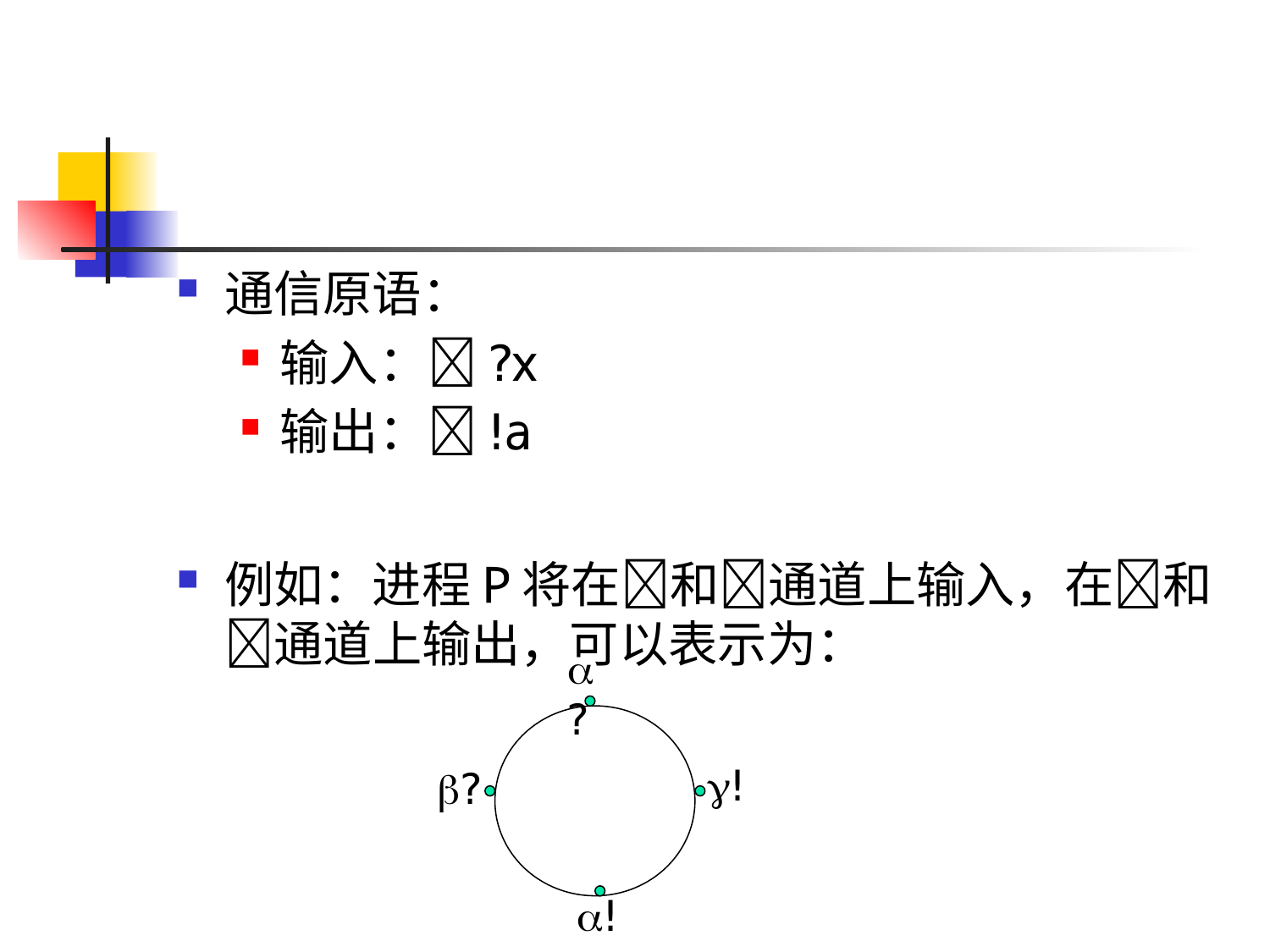

#
通信原语：
输入：α?x
输出：α!a

例如：进程P将在α和β通道上输入，在α和γ通道上输出，可以表示为：
α?

γ!
β?

α!